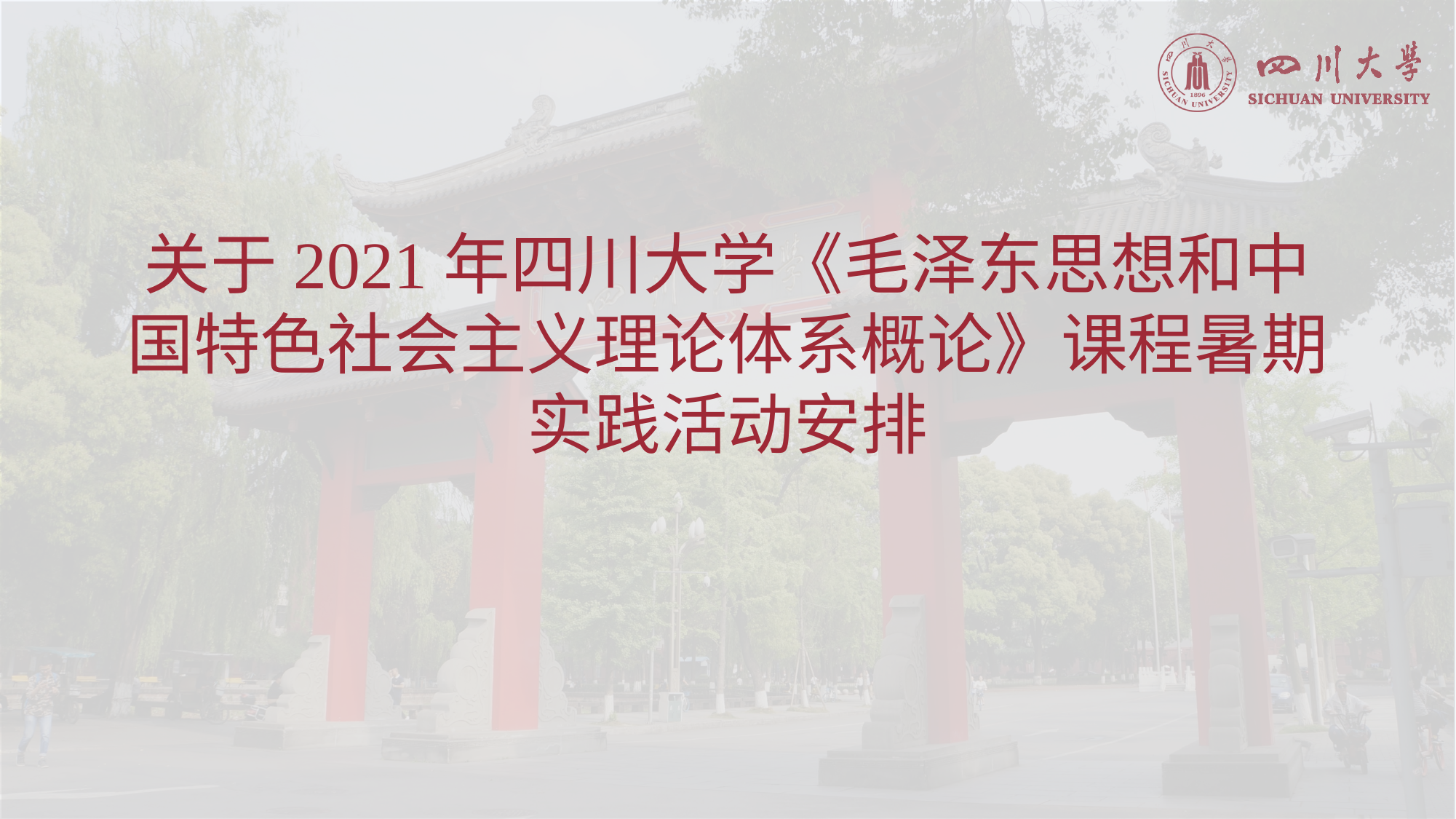

# 关于2021年四川大学《毛泽东思想和中国特色社会主义理论体系概论》课程暑期实践活动安排